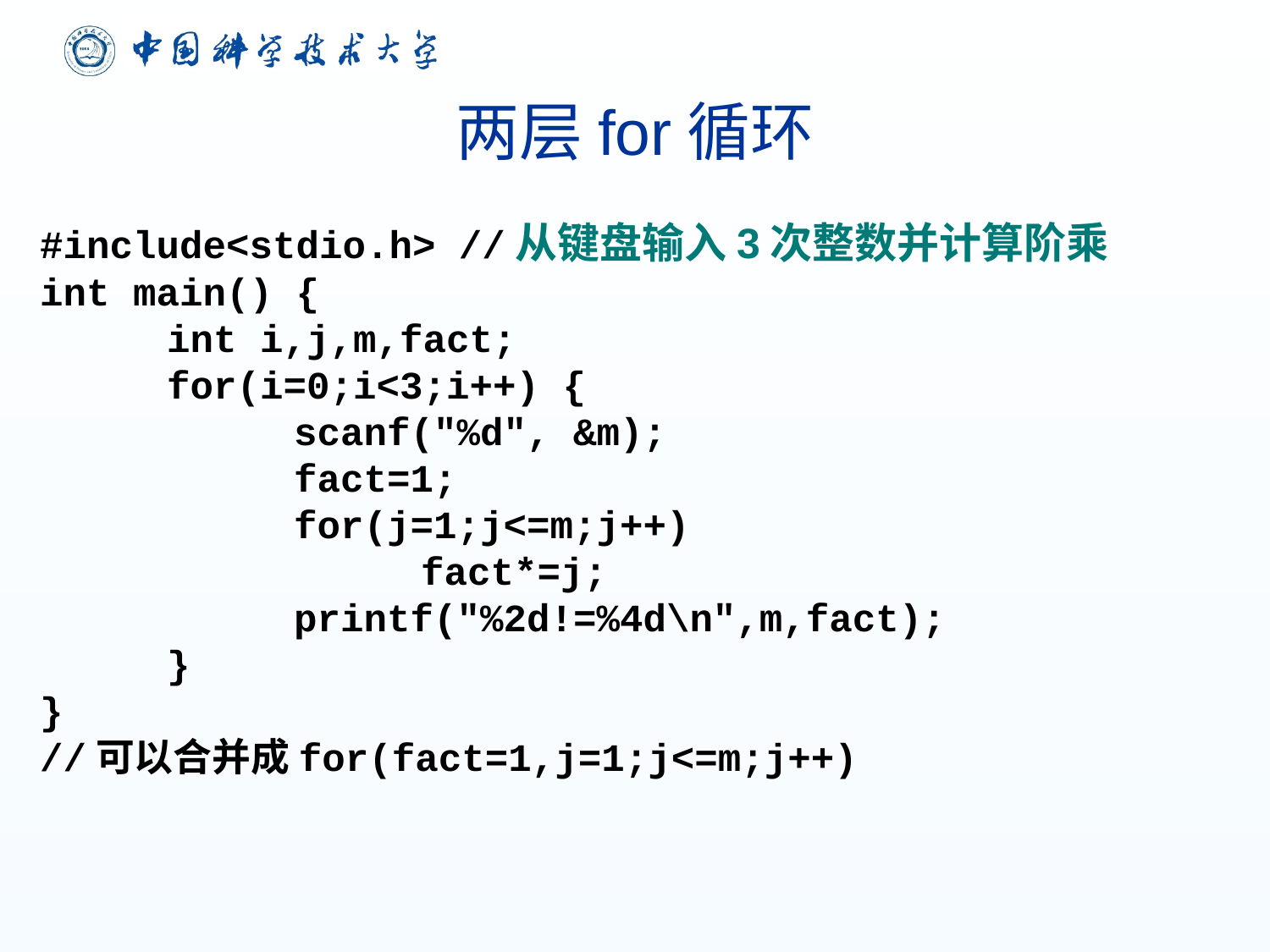

# 两层for循环
#include<stdio.h> //从键盘输入3次整数并计算阶乘
int main() {
	int i,j,m,fact;
	for(i=0;i<3;i++) {
		scanf("%d", &m);
		fact=1;
		for(j=1;j<=m;j++)
			fact*=j;
		printf("%2d!=%4d\n",m,fact);
	}
}
//可以合并成for(fact=1,j=1;j<=m;j++)